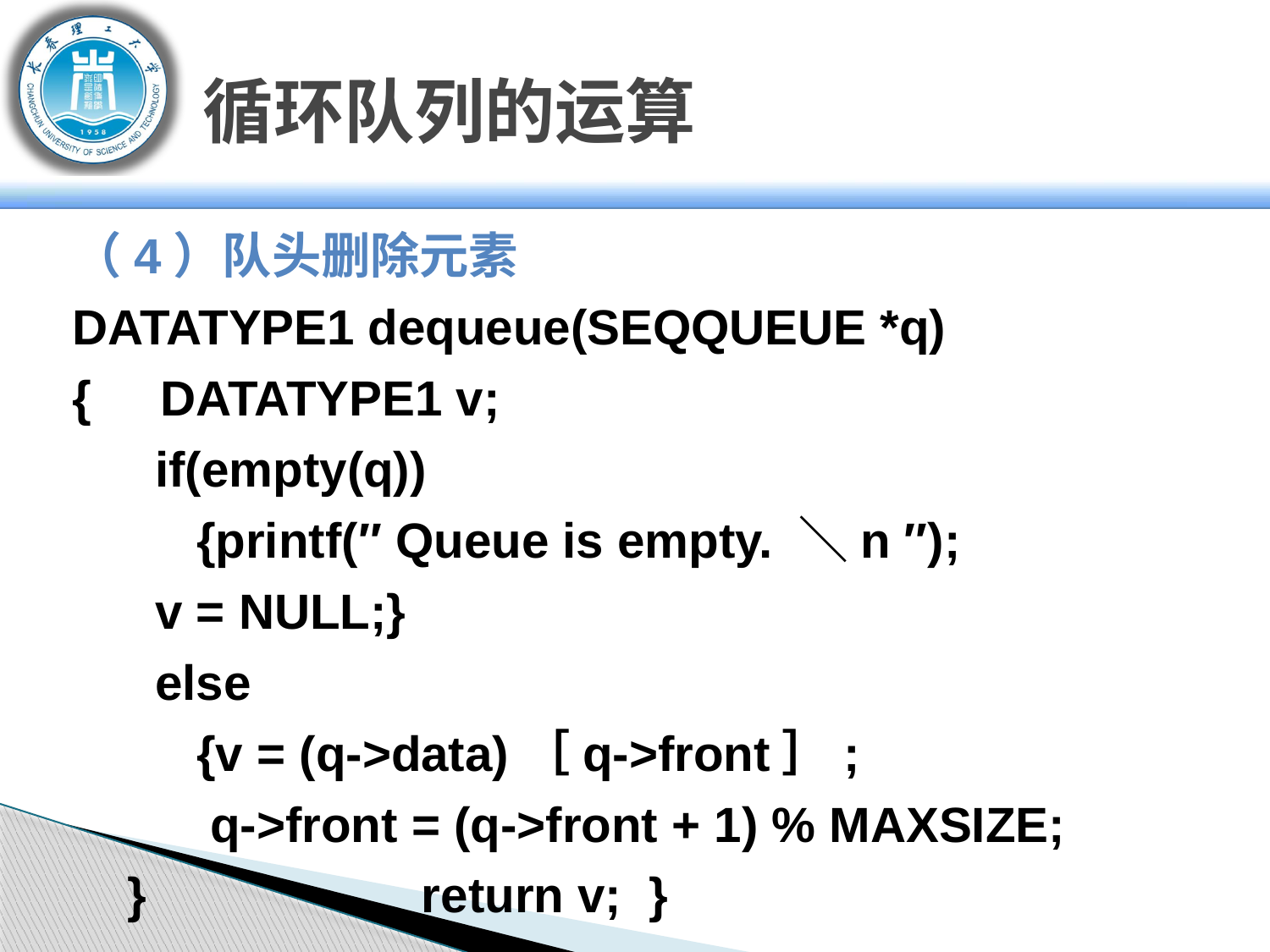

循环队列的运算
（4）队头删除元素
DATATYPE1 dequeue(SEQQUEUE *q)
{     DATATYPE1 v;
      if(empty(q))
         {printf(″ Queue is empty. ＼n ″);
      v = NULL;}
      else
         {v = (q->data)［q->front］;
          q->front = (q->front + 1) % MAXSIZE;
    }                    return v;  }